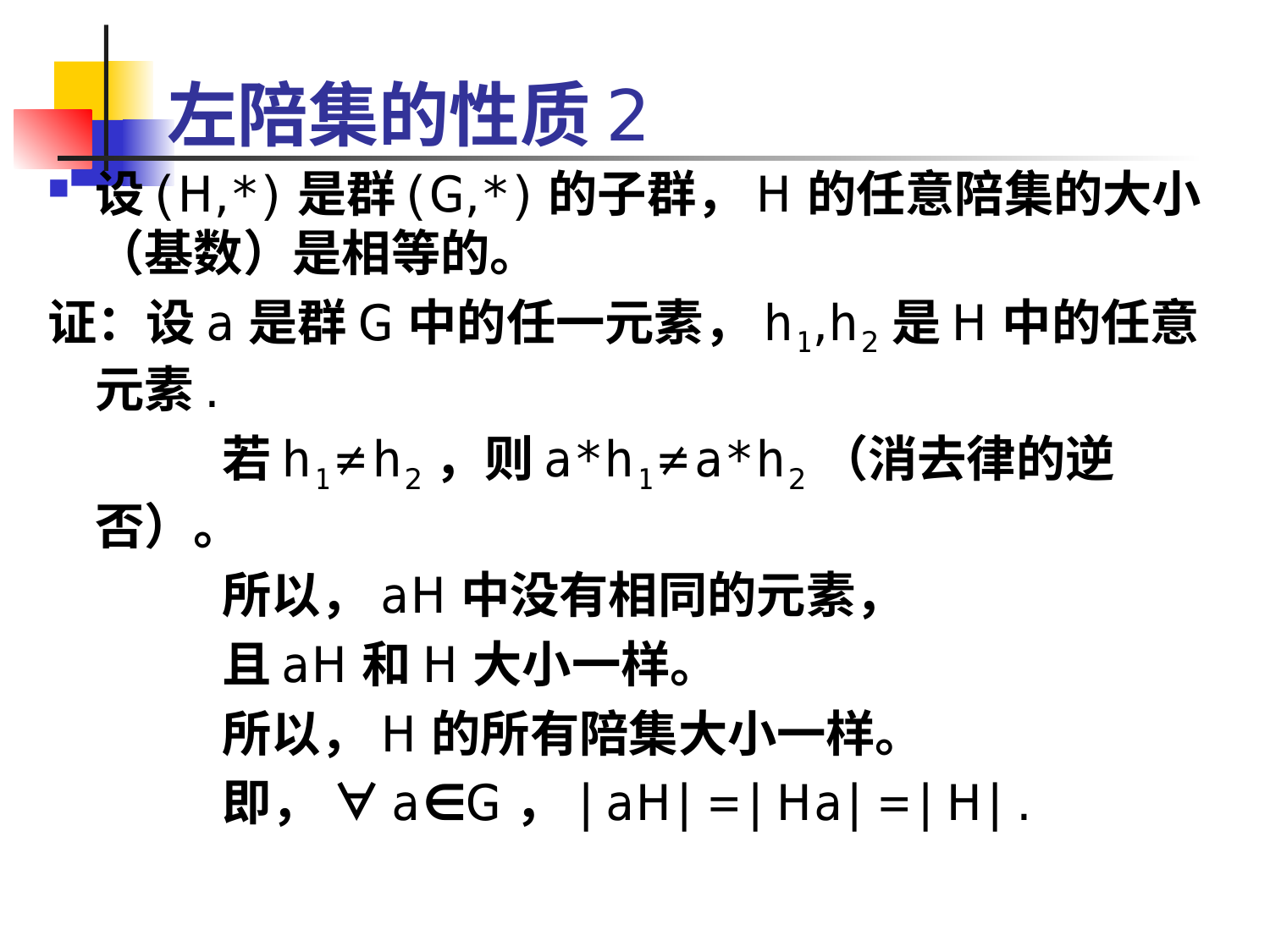

# 左陪集的性质2
设(H,*)是群(G,*)的子群，H的任意陪集的大小（基数）是相等的。
证：设a是群G中的任一元素，h1,h2是H中的任意元素.
		若h1≠h2，则a*h1≠a*h2（消去律的逆否）。
		所以，aH中没有相同的元素，
		且aH和H大小一样。
		所以，H的所有陪集大小一样。
		即， ∀a∈G，|aH|=|Ha|=|H|.